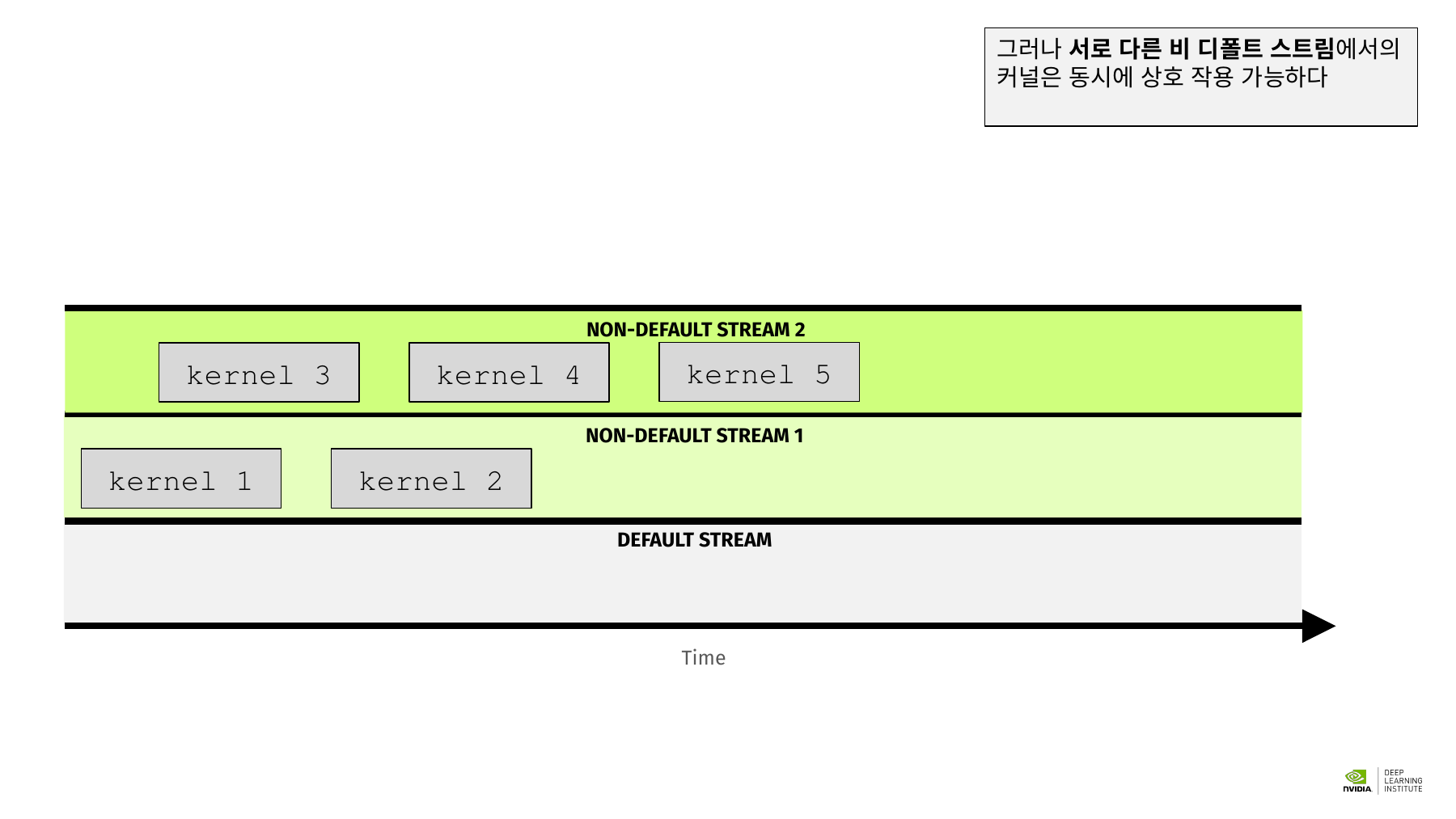

그러나 서로 다른 비 디폴트 스트림에서의 커널은 동시에 상호 작용 가능하다

NON-DEFAULT STREAM 2
kernel 5
kernel 3
kernel 4

NON-DEFAULT STREAM 1
kernel 1
kernel 2

# DEFAULT STREAM
Time